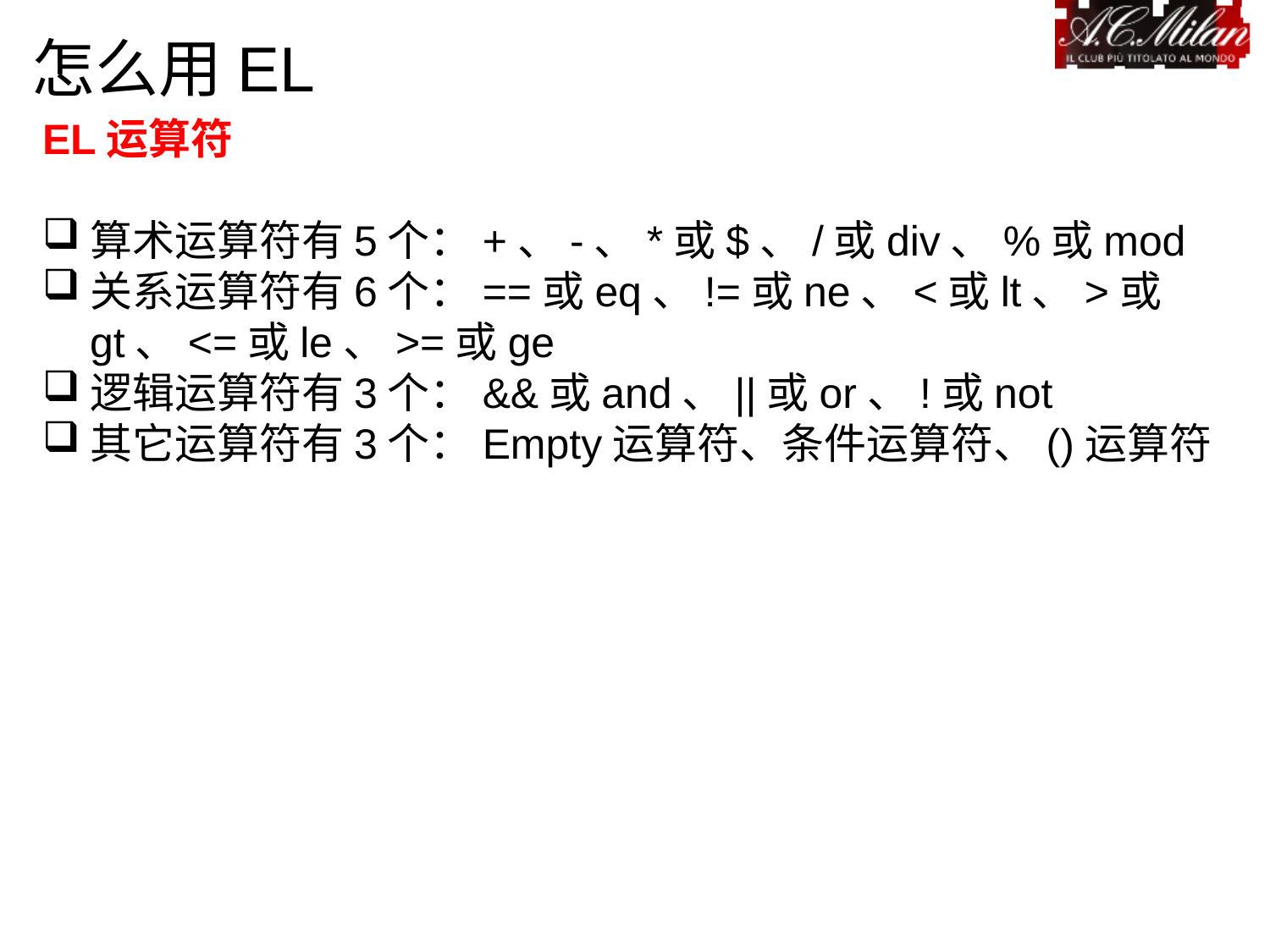

怎么用EL
EL运算符

算术运算符有5个：+、-、*或$、/或div、%或mod
关系运算符有6个：==或eq、!=或ne、<或lt、>或gt、<=或le、>=或ge
逻辑运算符有3个：&&或and、||或or、!或not
其它运算符有3个：Empty运算符、条件运算符、()运算符